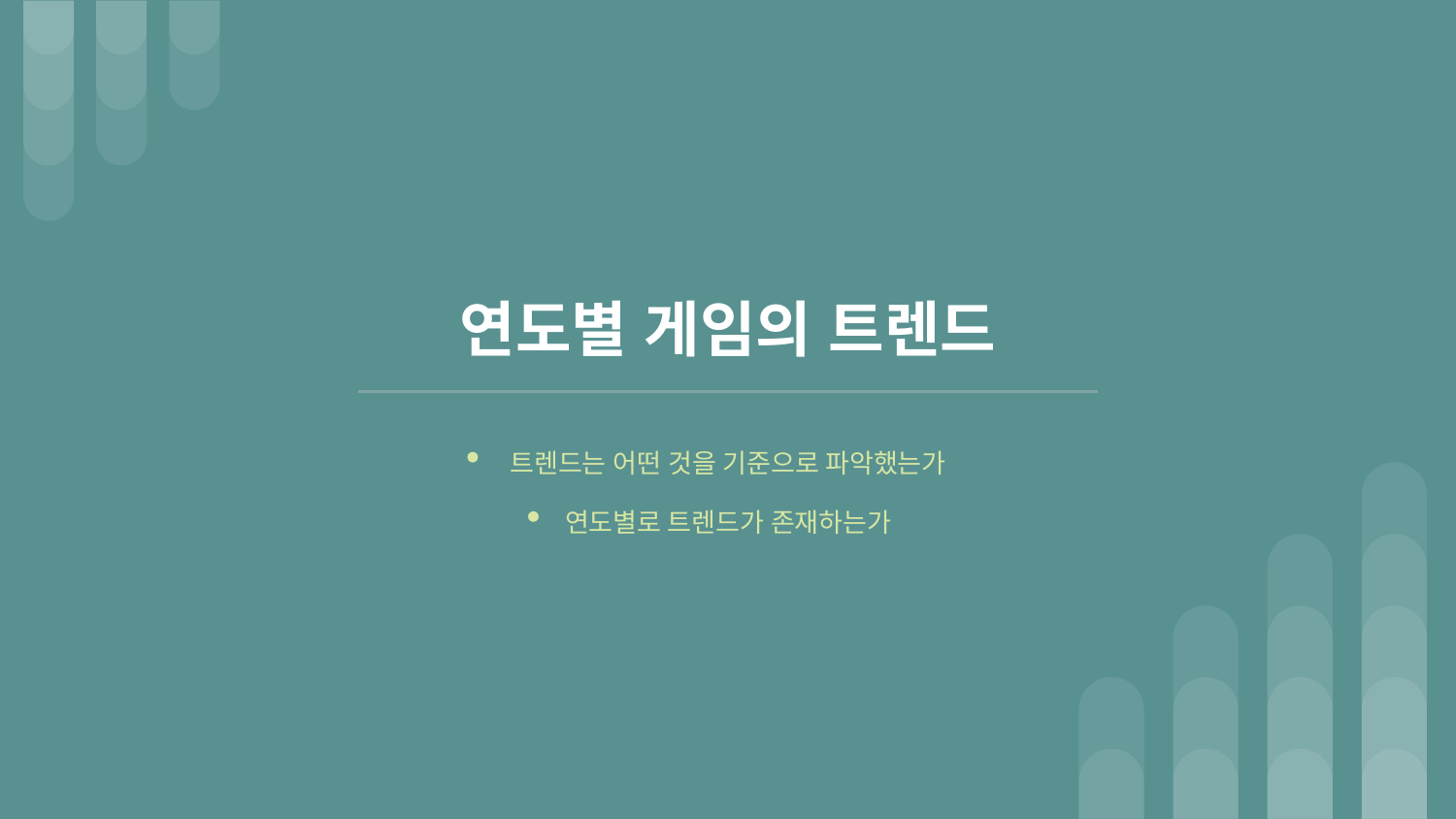

# 연도별 게임의 트렌드
트렌드는 어떤 것을 기준으로 파악했는가

연도별로 트렌드가 존재하는가